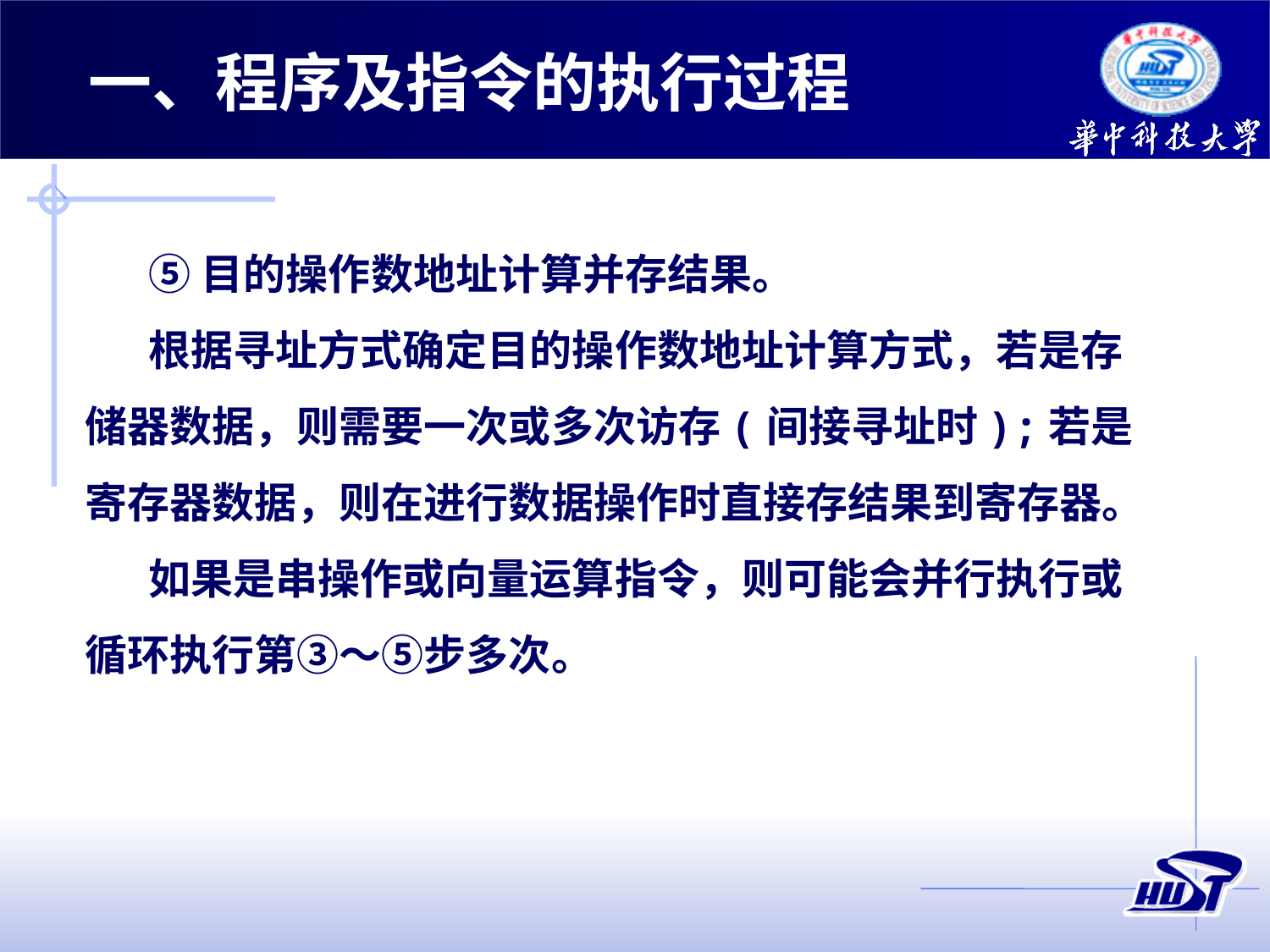

一、程序及指令的执行过程
⑤目的操作数地址计算并存结果。
根据寻址方式确定目的操作数地址计算方式，若是存储器数据，则需要一次或多次访存(间接寻址时);若是寄存器数据，则在进行数据操作时直接存结果到寄存器。
如果是串操作或向量运算指令，则可能会并行执行或循环执行第③～⑤步多次。